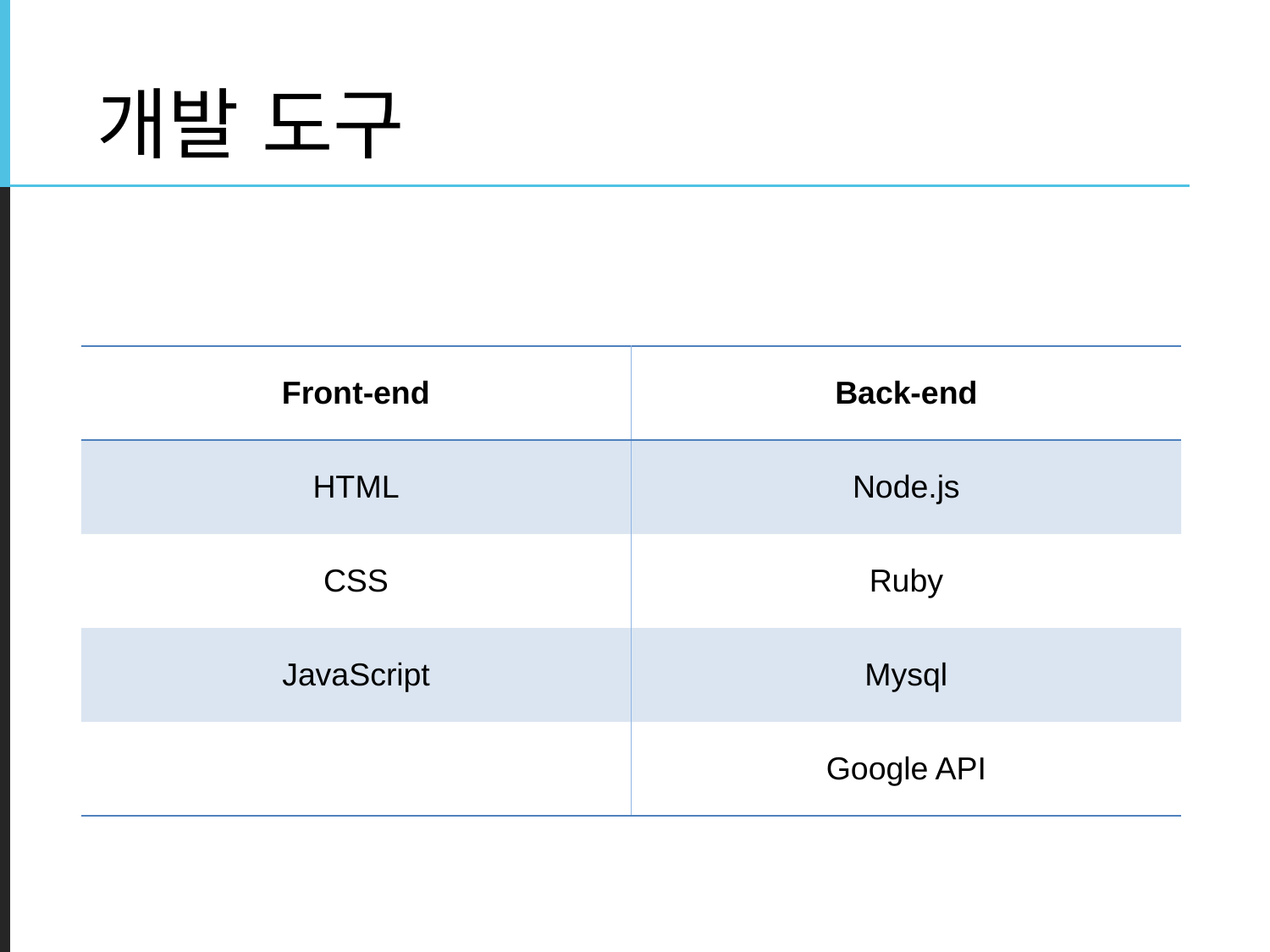

# 개발 도구
| Front-end | Back-end |
| --- | --- |
| HTML | Node.js |
| CSS | Ruby |
| JavaScript | Mysql |
|  | Google API |